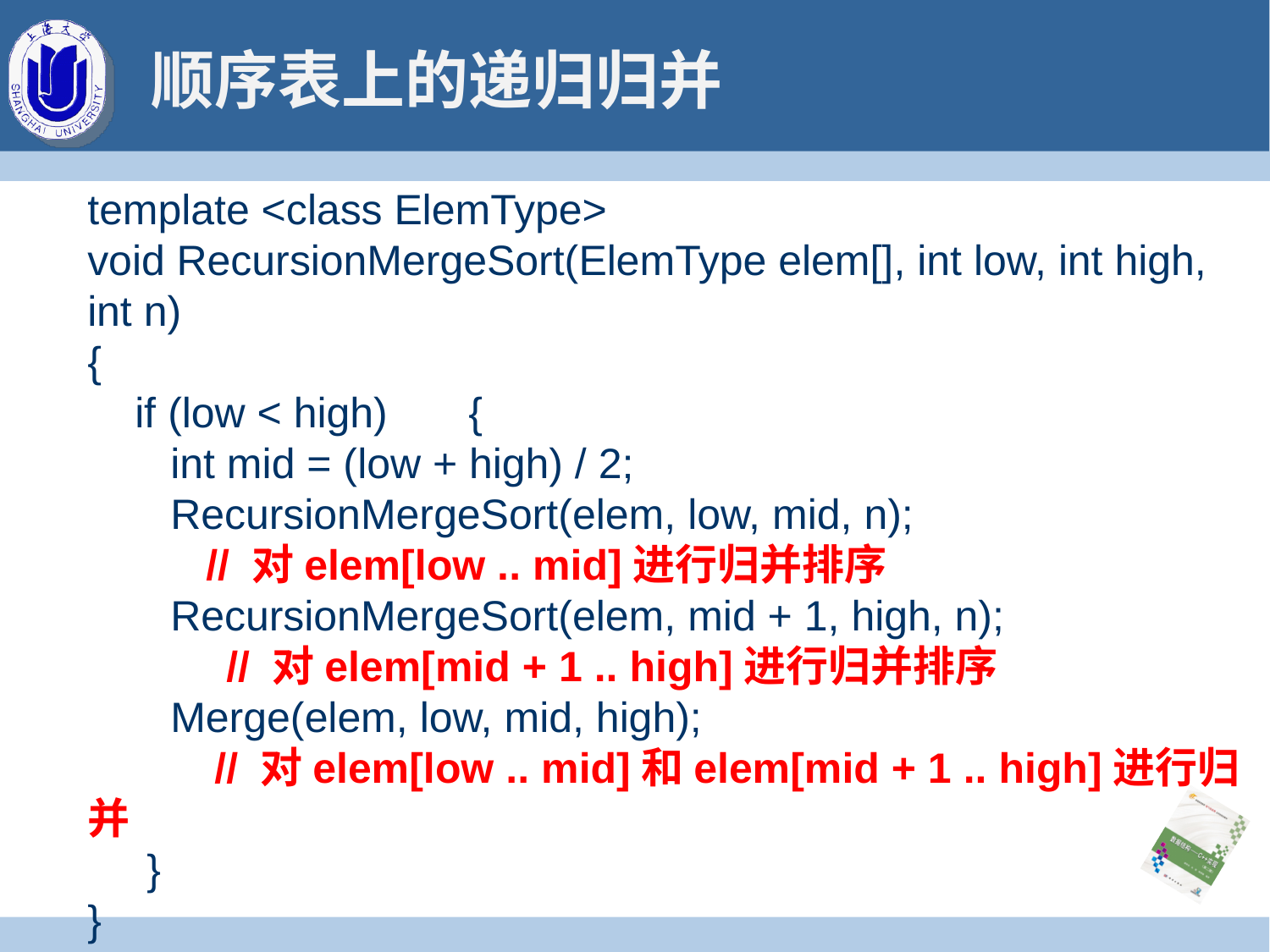

# 顺序表上的递归归并
template <class ElemType>
void RecursionMergeSort(ElemType elem[], int low, int high, int n)
{
    if (low < high)	{
       int mid = (low + high) / 2;
       RecursionMergeSort(elem, low, mid, n);
          // 对elem[low .. mid]进行归并排序
       RecursionMergeSort(elem, mid + 1, high, n);
	 // 对elem[mid + 1 .. high]进行归并排序
       Merge(elem, low, mid, high);
	// 对elem[low .. mid]和elem[mid + 1 .. high]进行归并
     }
}